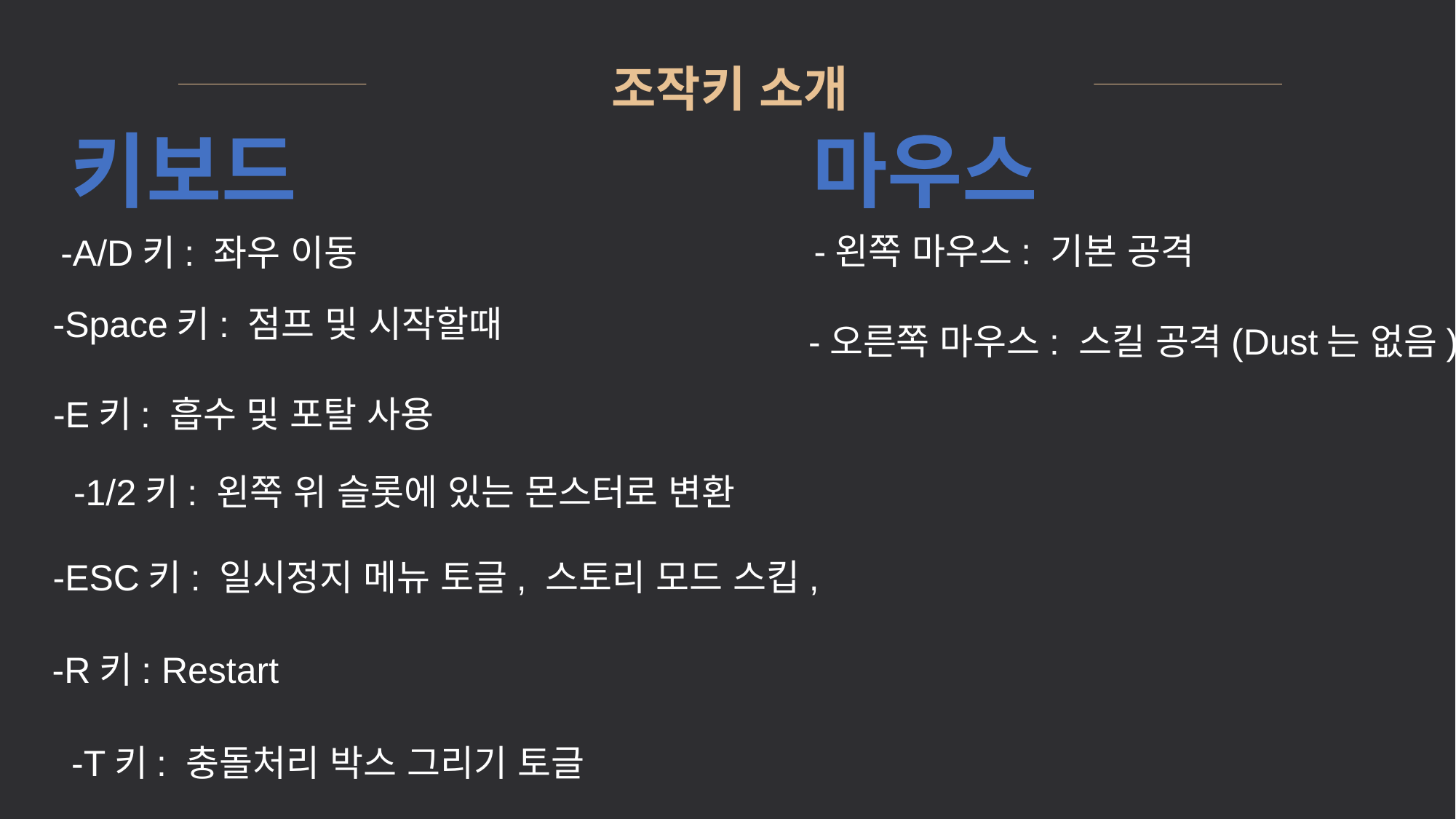

조작키 소개
키보드
마우스
-왼쪽 마우스: 기본 공격
-A/D키: 좌우 이동
-Space키: 점프 및 시작할때
-오른쪽 마우스: 스킬 공격(Dust는 없음)
-E키: 흡수 및 포탈 사용
-1/2키: 왼쪽 위 슬롯에 있는 몬스터로 변환
-ESC키: 일시정지 메뉴 토글, 스토리 모드 스킵,
-R키: Restart
-T키: 충돌처리 박스 그리기 토글